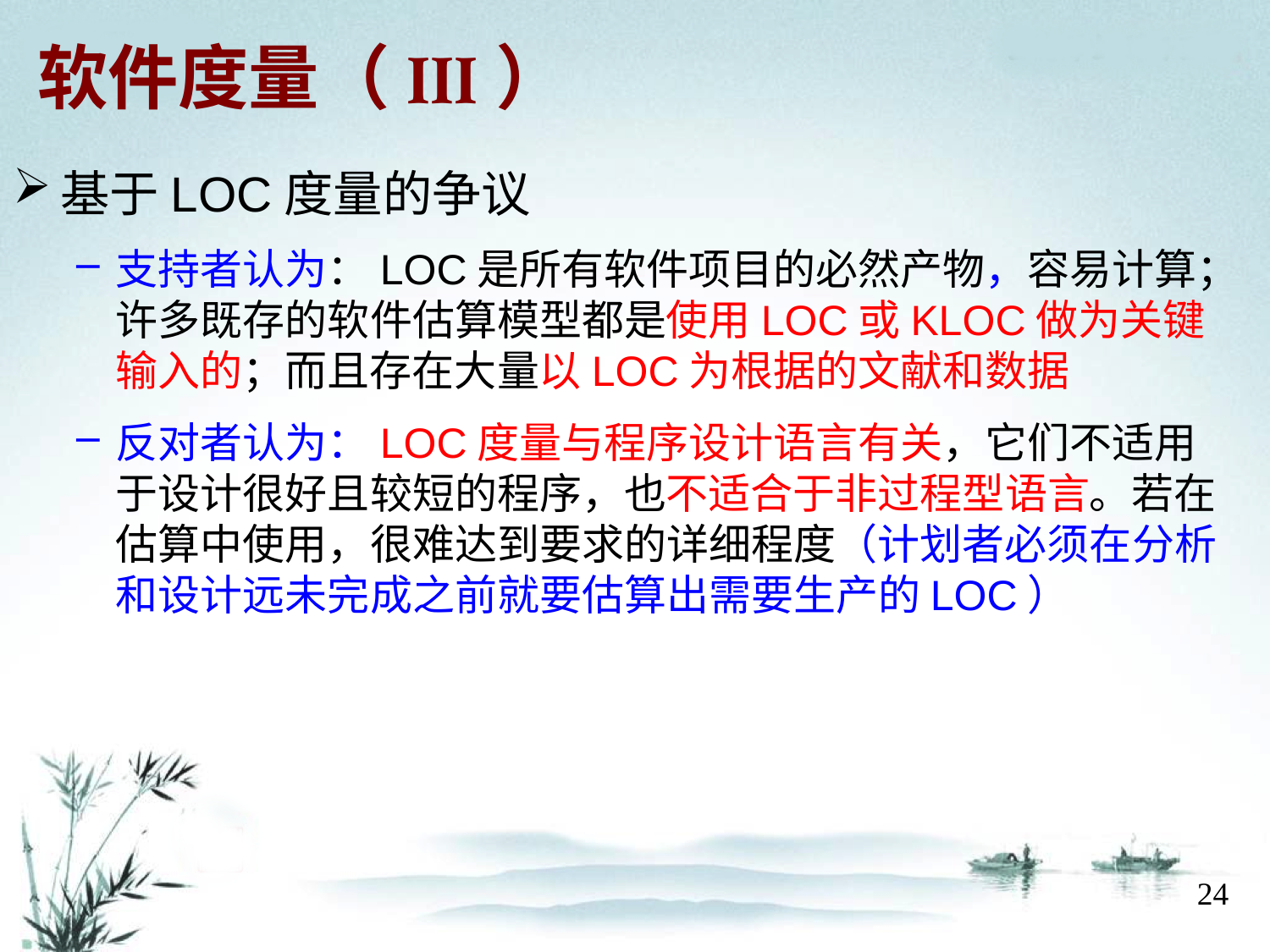

# 软件度量（III）
基于LOC度量的争议
支持者认为：LOC是所有软件项目的必然产物，容易计算；许多既存的软件估算模型都是使用LOC或KLOC做为关键输入的；而且存在大量以LOC为根据的文献和数据
反对者认为：LOC度量与程序设计语言有关，它们不适用于设计很好且较短的程序，也不适合于非过程型语言。若在估算中使用，很难达到要求的详细程度（计划者必须在分析和设计远未完成之前就要估算出需要生产的LOC）
24